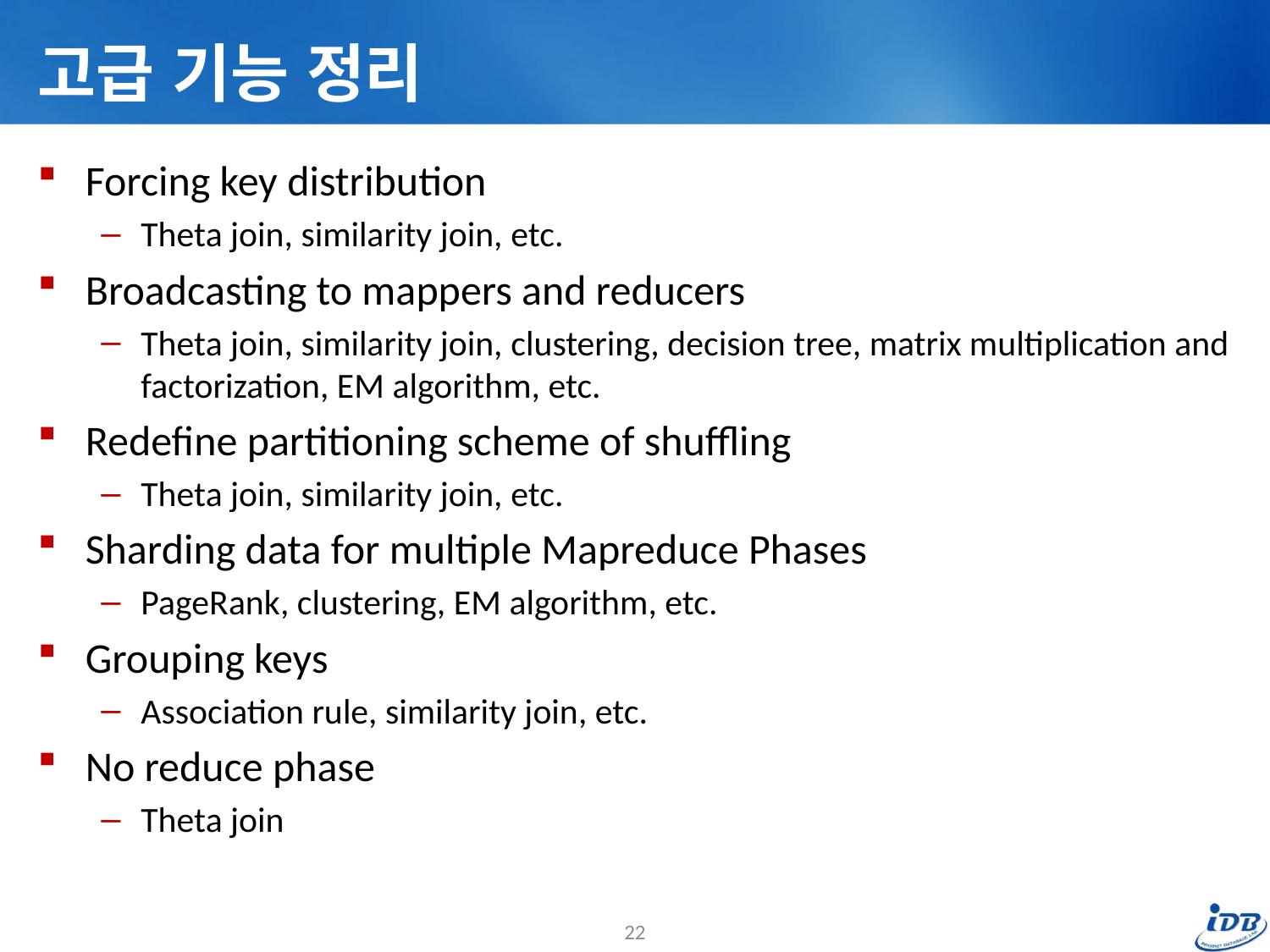

# 고급 기능 정리
Forcing key distribution
Theta join, similarity join, etc.
Broadcasting to mappers and reducers
Theta join, similarity join, clustering, decision tree, matrix multiplication and factorization, EM algorithm, etc.
Redefine partitioning scheme of shuffling
Theta join, similarity join, etc.
Sharding data for multiple Mapreduce Phases
PageRank, clustering, EM algorithm, etc.
Grouping keys
Association rule, similarity join, etc.
No reduce phase
Theta join
22